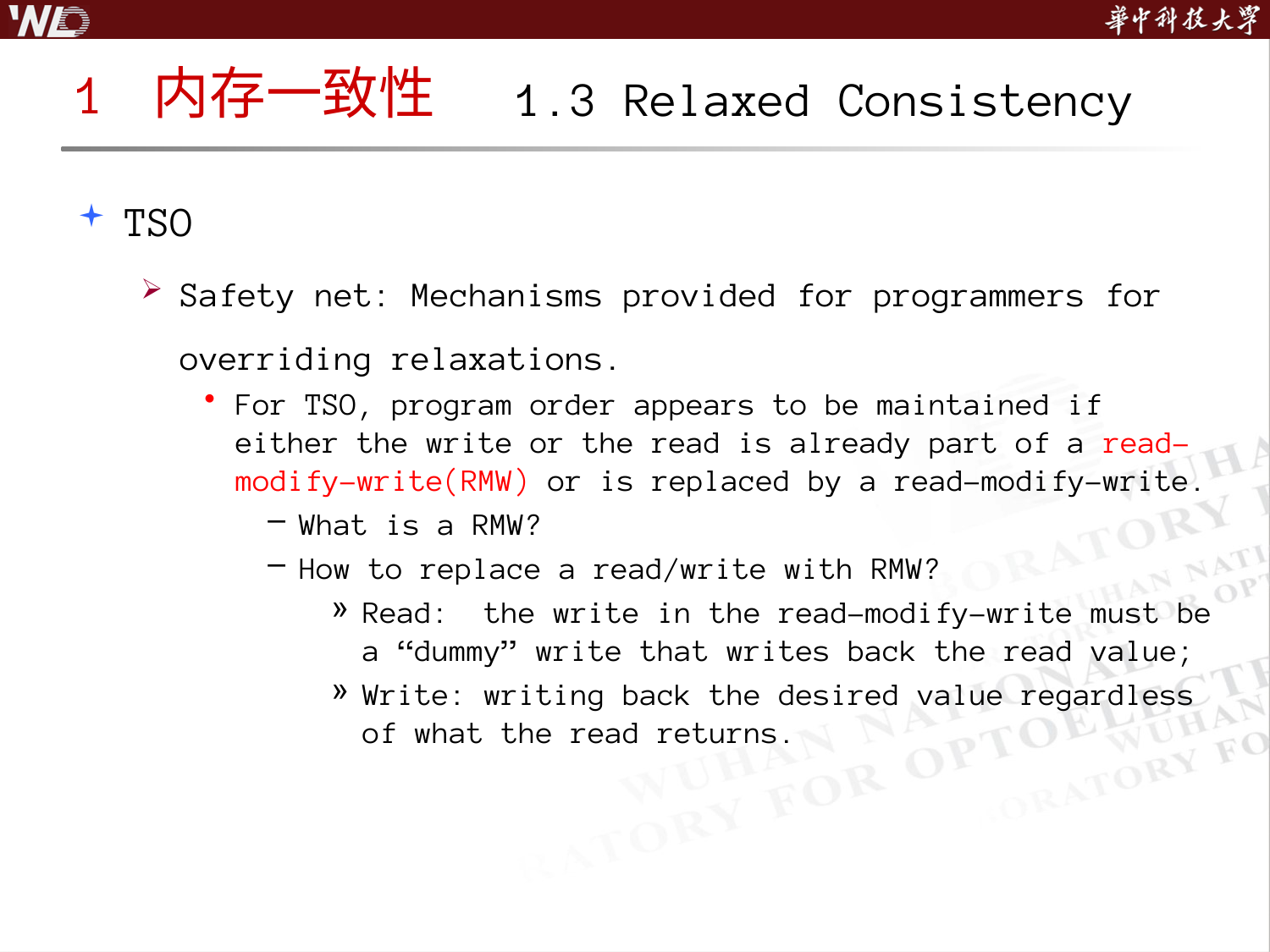

# 1 内存一致性
1.3 Relaxed Consistency
TSO
Safety net: Mechanisms provided for programmers for overriding relaxations.
For TSO, program order appears to be maintained if either the write or the read is already part of a read-modify-write(RMW) or is replaced by a read-modify-write.
What is a RMW?
How to replace a read/write with RMW?
Read:  the write in the read-modify-write must be a “dummy” write that writes back the read value;
Write: writing back the desired value regardless of what the read returns.